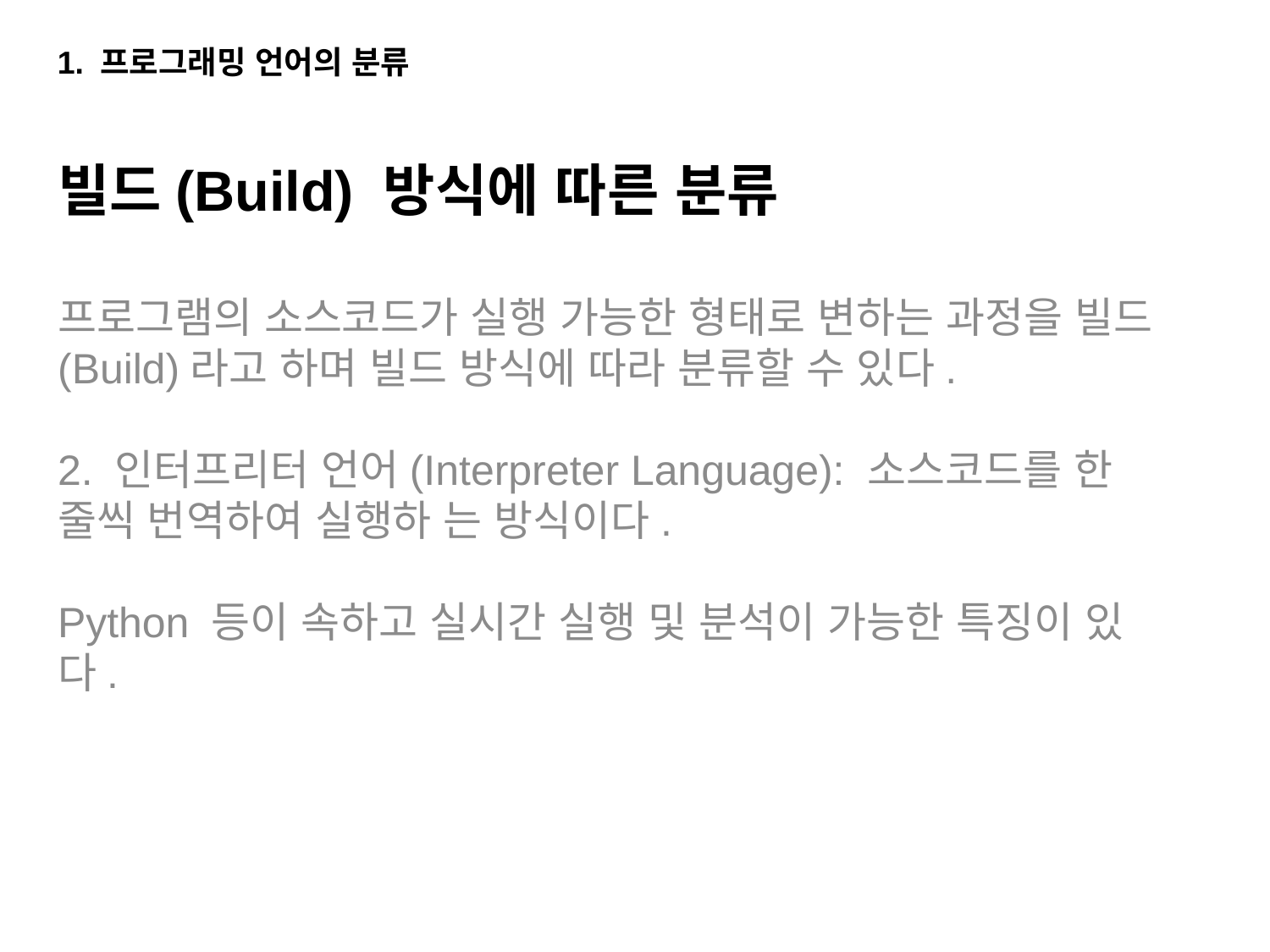

1. 프로그래밍 언어의 분류
빌드(Build) 방식에 따른 분류

프로그램의 소스코드가 실행 가능한 형태로 변하는 과정을 빌드(Build)라고 하며 빌드 방식에 따라 분류할 수 있다.

2. 인터프리터 언어(Interpreter Language): 소스코드를 한 줄씩 번역하여 실행하 는 방식이다.

Python 등이 속하고 실시간 실행 및 분석이 가능한 특징이 있다.